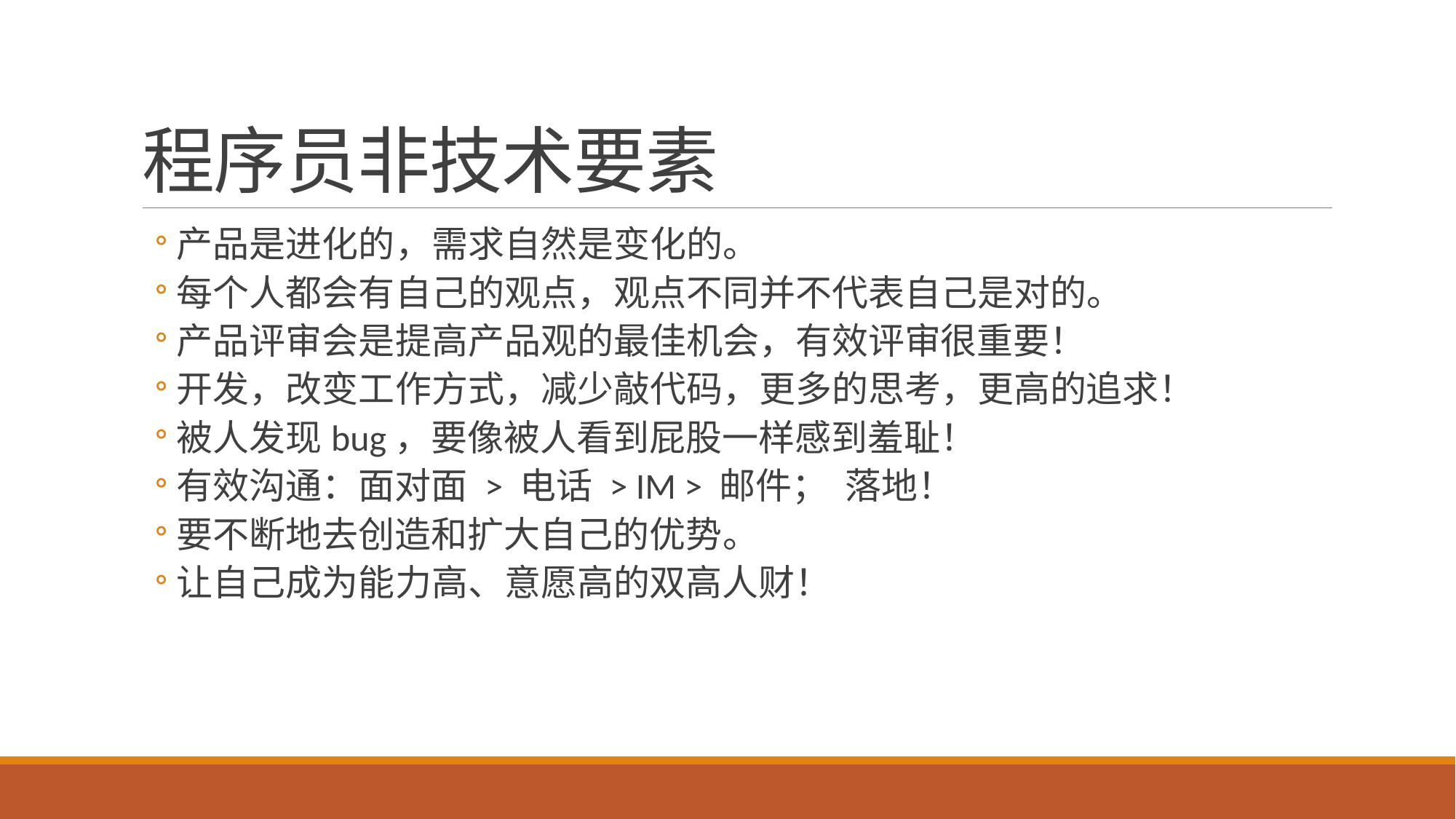

# 程序员非技术要素
产品是进化的，需求自然是变化的。
每个人都会有自己的观点，观点不同并不代表自己是对的。
产品评审会是提高产品观的最佳机会，有效评审很重要！
开发，改变工作方式，减少敲代码，更多的思考，更高的追求！
被人发现bug，要像被人看到屁股一样感到羞耻！
有效沟通：面对面 > 电话 > IM > 邮件；  落地！
要不断地去创造和扩大自己的优势。
让自己成为能力高、意愿高的双高人财！